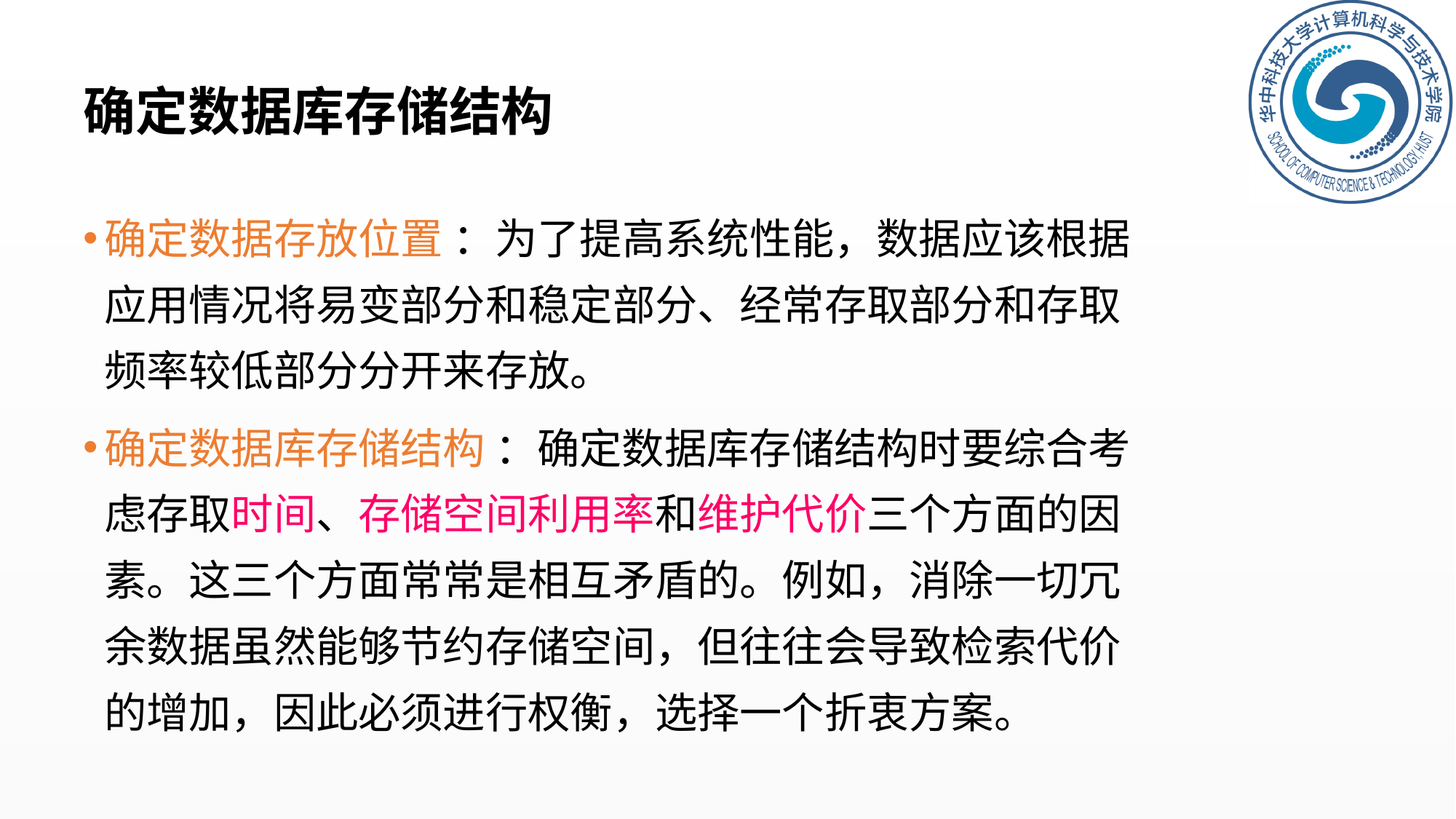

# 确定数据库存储结构
确定数据存放位置 ：为了提高系统性能，数据应该根据应用情况将易变部分和稳定部分、经常存取部分和存取频率较低部分分开来存放。
确定数据库存储结构 ：确定数据库存储结构时要综合考虑存取时间、存储空间利用率和维护代价三个方面的因素。这三个方面常常是相互矛盾的。例如，消除一切冗余数据虽然能够节约存储空间，但往往会导致检索代价的增加，因此必须进行权衡，选择一个折衷方案。